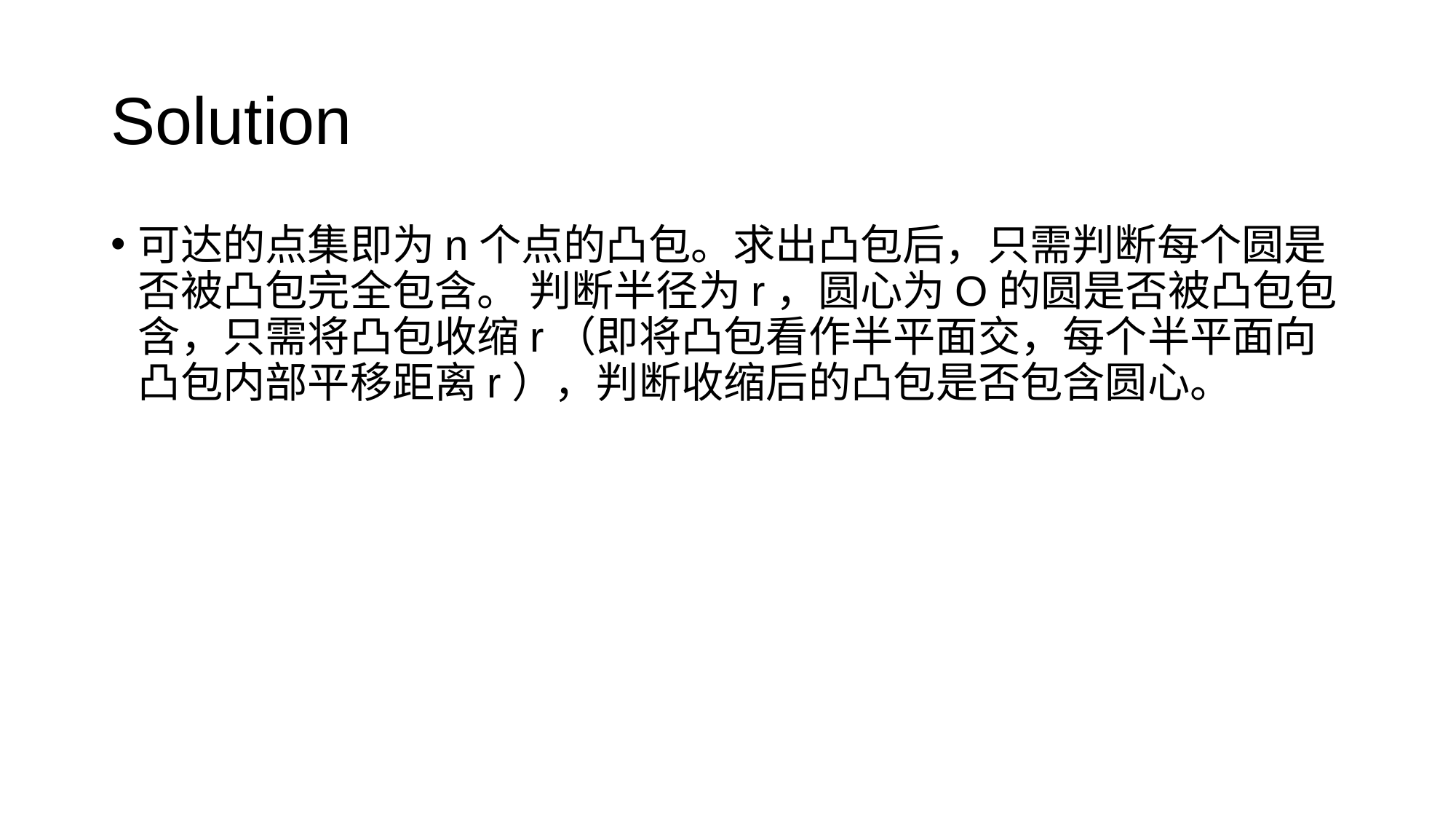

# Solution
可达的点集即为n个点的凸包。求出凸包后，只需判断每个圆是否被凸包完全包含。 判断半径为r，圆⼼为O的圆是否被凸包包含，只需将凸包收缩r（即将凸包看作半平⾯交，每个半平⾯向凸包内部平移距离r），判断收缩后的凸包是否包含圆⼼。